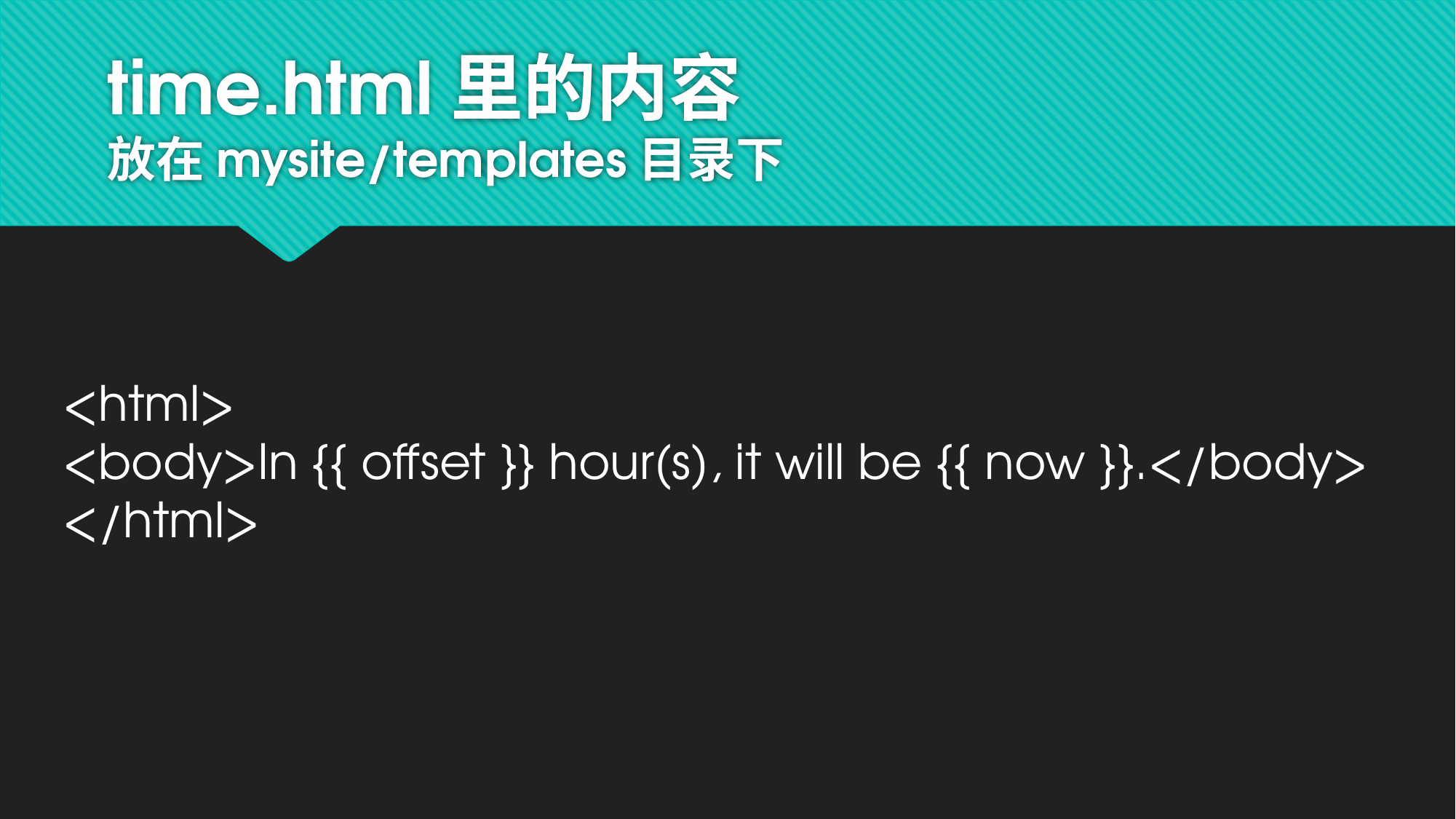

# time.html里的内容 放在mysite/templates目录下
<html>
<body>In {{ offset }} hour(s), it will be {{ now }}.</body>
</html>